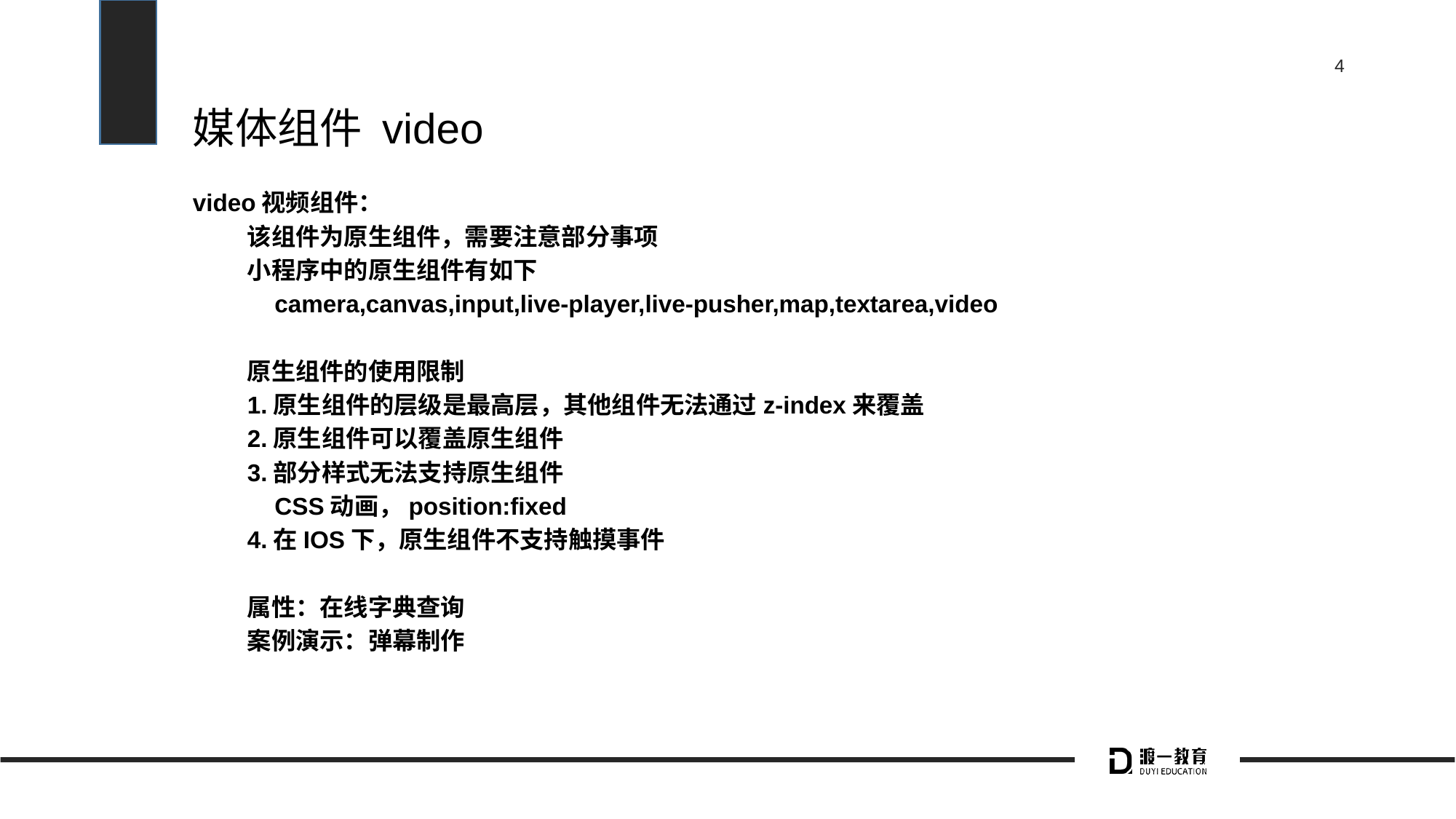

# 媒体组件 video
video视频组件：
该组件为原生组件，需要注意部分事项
小程序中的原生组件有如下
	camera,canvas,input,live-player,live-pusher,map,textarea,video

原生组件的使用限制
1.原生组件的层级是最高层，其他组件无法通过z-index来覆盖
2.原生组件可以覆盖原生组件
3.部分样式无法支持原生组件
	CSS动画，position:fixed
4.在IOS下，原生组件不支持触摸事件

属性：在线字典查询
案例演示：弹幕制作